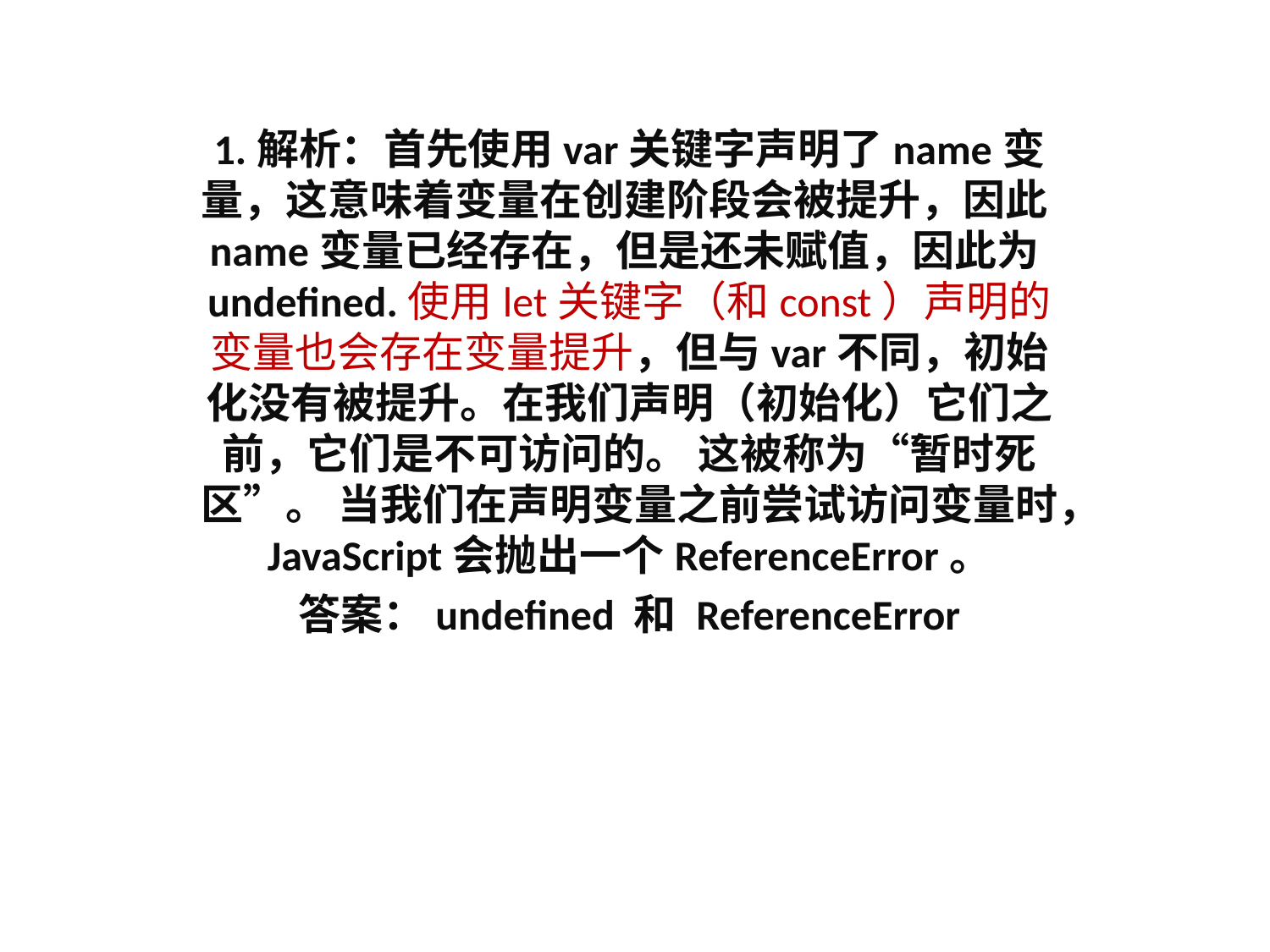

1.解析：首先使用var关键字声明了name变量，这意味着变量在创建阶段会被提升，因此name变量已经存在，但是还未赋值，因此为undefined.使用let关键字（和const）声明的变量也会存在变量提升，但与var不同，初始化没有被提升。在我们声明（初始化）它们之前，它们是不可访问的。 这被称为“暂时死区”。 当我们在声明变量之前尝试访问变量时，JavaScript会抛出一个ReferenceError。
答案：undefined 和 ReferenceError